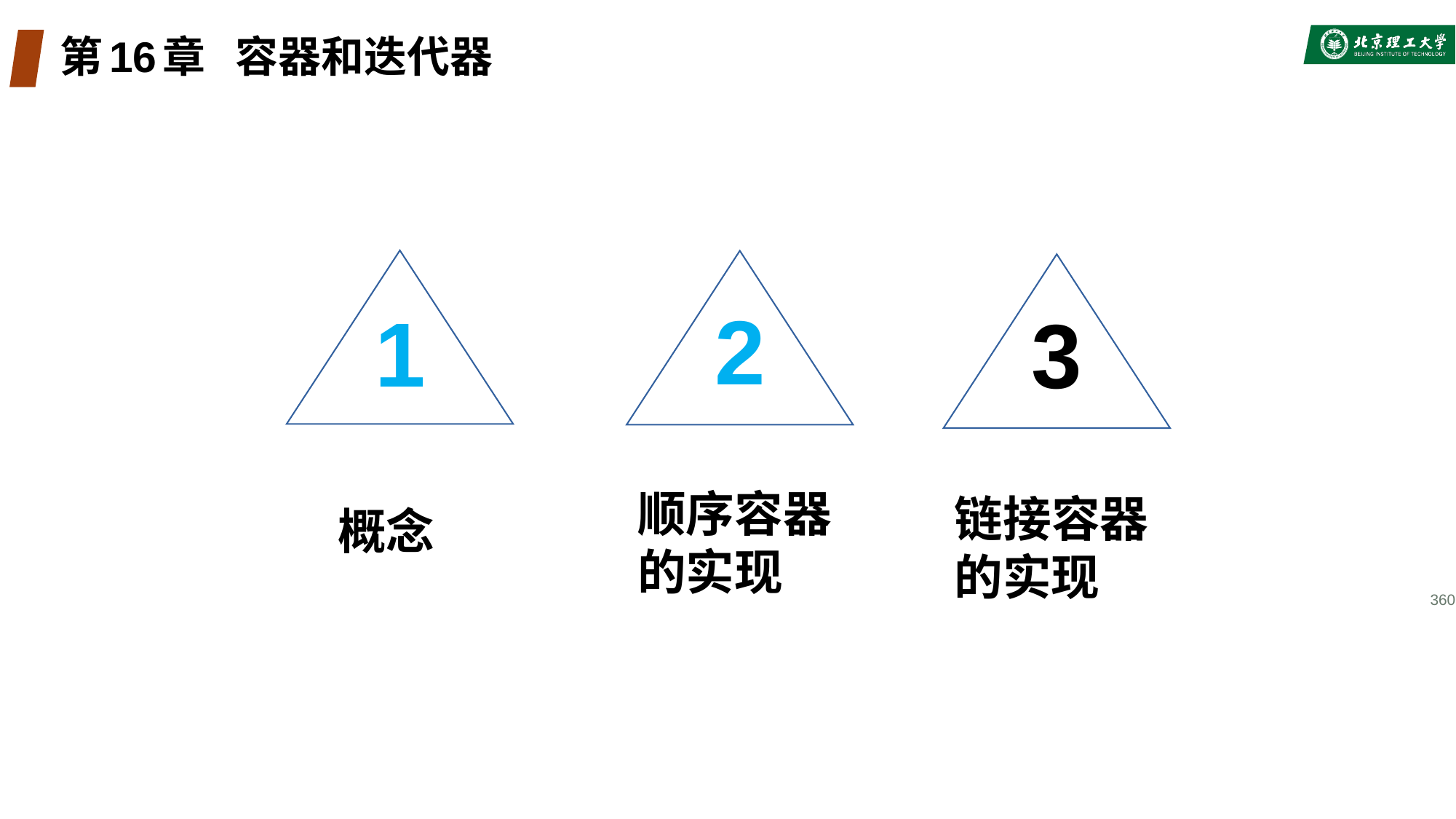

# 第16章   容器和迭代器

1
  概念

2
顺序容器的实现

3
链接容器的实现
360